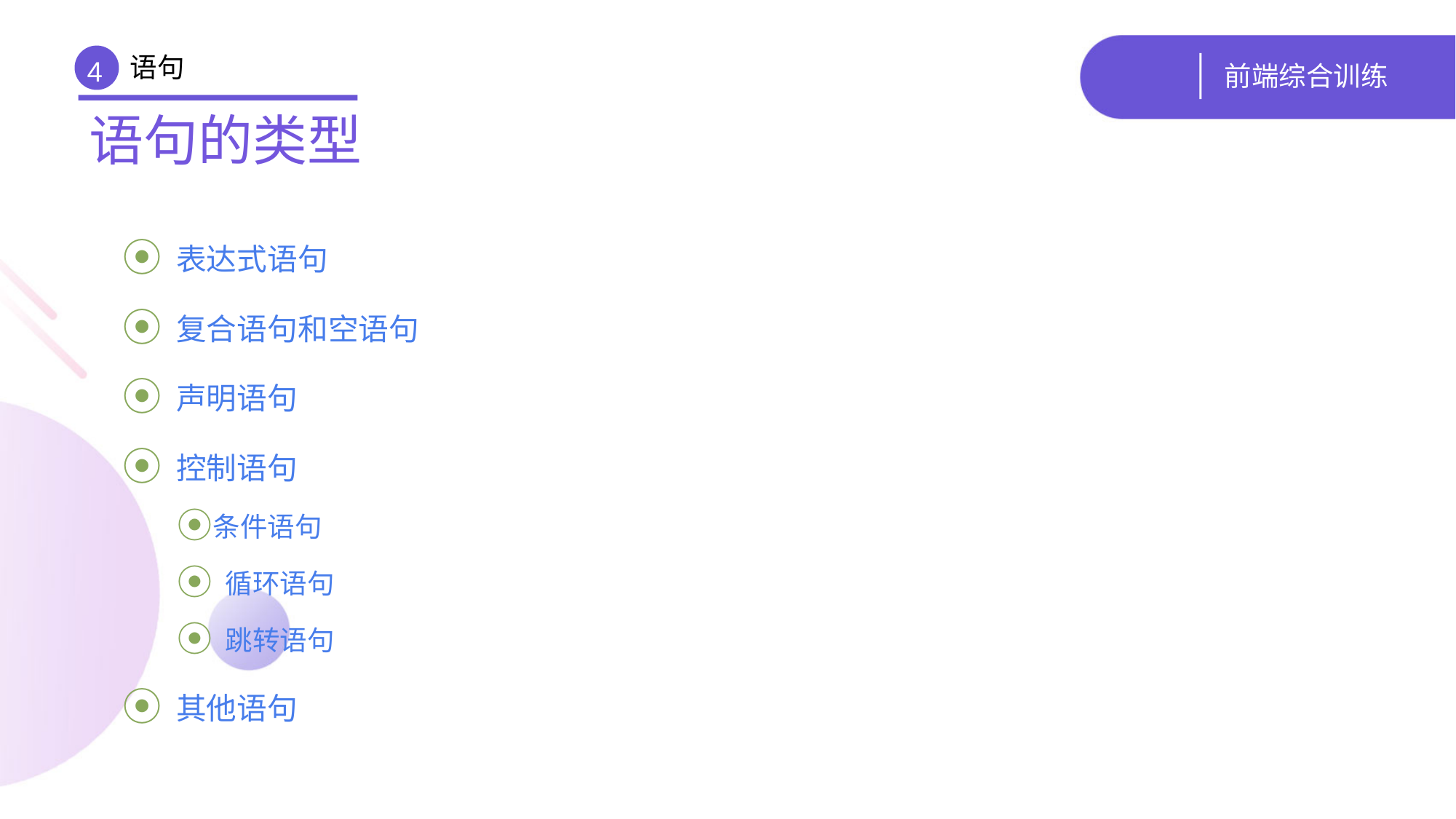

语句
# 前端综合训练
4
语句的类型
 表达式语句
 复合语句和空语句
 声明语句
 控制语句
条件语句
 循环语句
 跳转语句
 其他语句